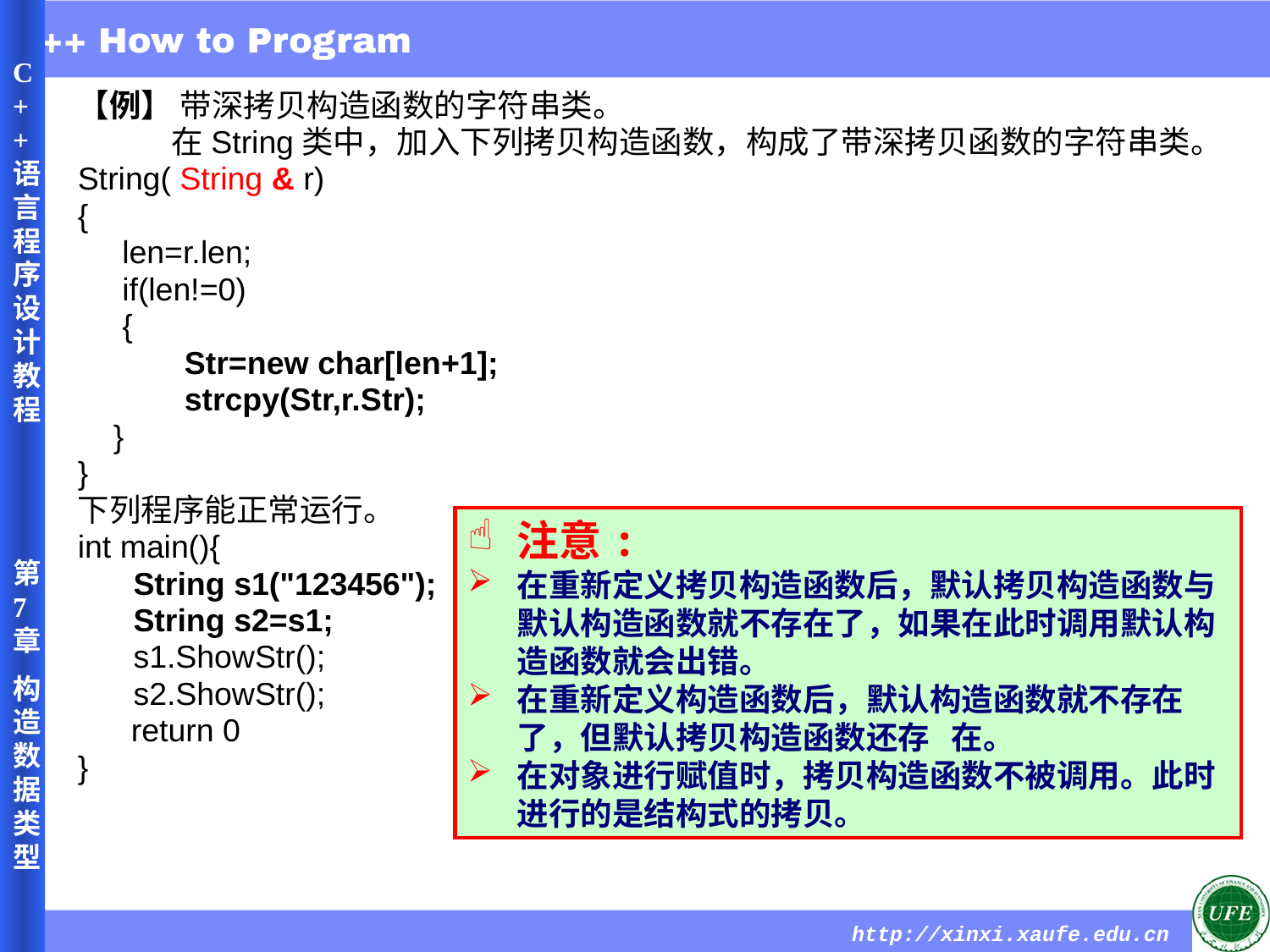

C++语言程序设计教程

第7章
构造数据类型
【例】 带深拷贝构造函数的字符串类。
            在String类中，加入下列拷贝构造函数，构成了带深拷贝函数的字符串类。
String( String & r)
{
     len=r.len;
     if(len!=0)
     {
            Str=new char[len+1];
            strcpy(Str,r.Str);
    }
}
下列程序能正常运行。
int main(){
   	String s1("123456");
	String s2=s1;
	s1.ShowStr();
	s2.ShowStr();
      return 0
}
注意:
在重新定义拷贝构造函数后，默认拷贝构造函数与  默认构造函数就不存在了，如果在此时调用默认构造函数就会出错。
在重新定义构造函数后，默认构造函数就不存在了，但默认拷贝构造函数还存   在。
在对象进行赋值时，拷贝构造函数不被调用。此时进行的是结构式的拷贝。